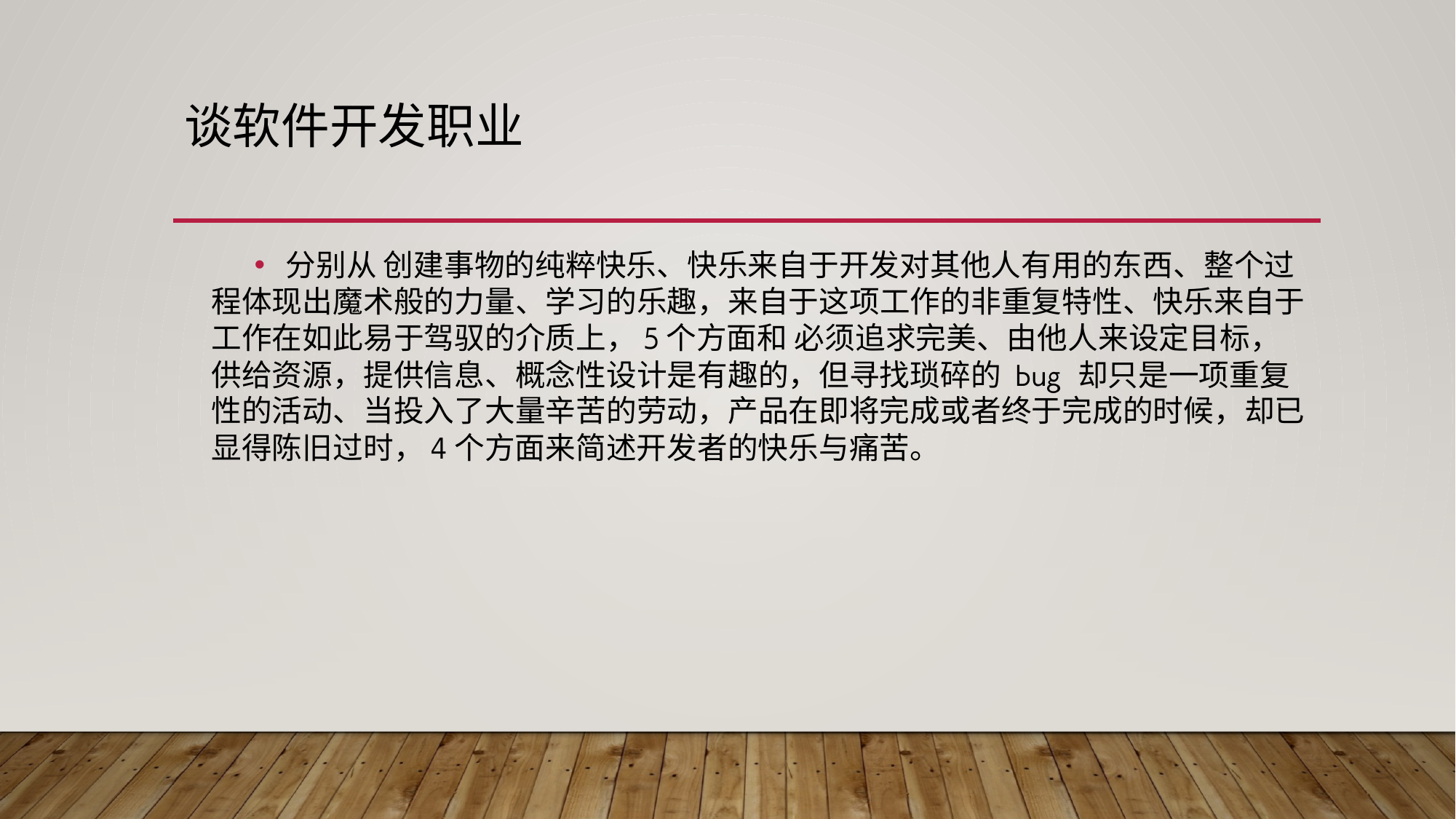

# 谈软件开发职业
  分别从 创建事物的纯粹快乐、快乐来自于开发对其他人有用的东西、整个过程体现出魔术般的力量、学习的乐趣，来自于这项工作的非重复特性、快乐来自于工作在如此易于驾驭的介质上，5个方面和 必须追求完美、由他人来设定目标，供给资源，提供信息、概念性设计是有趣的，但寻找琐碎的 bug 却只是一项重复性的活动、当投入了大量辛苦的劳动，产品在即将完成或者终于完成的时候，却已显得陈旧过时，4个方面来简述开发者的快乐与痛苦。